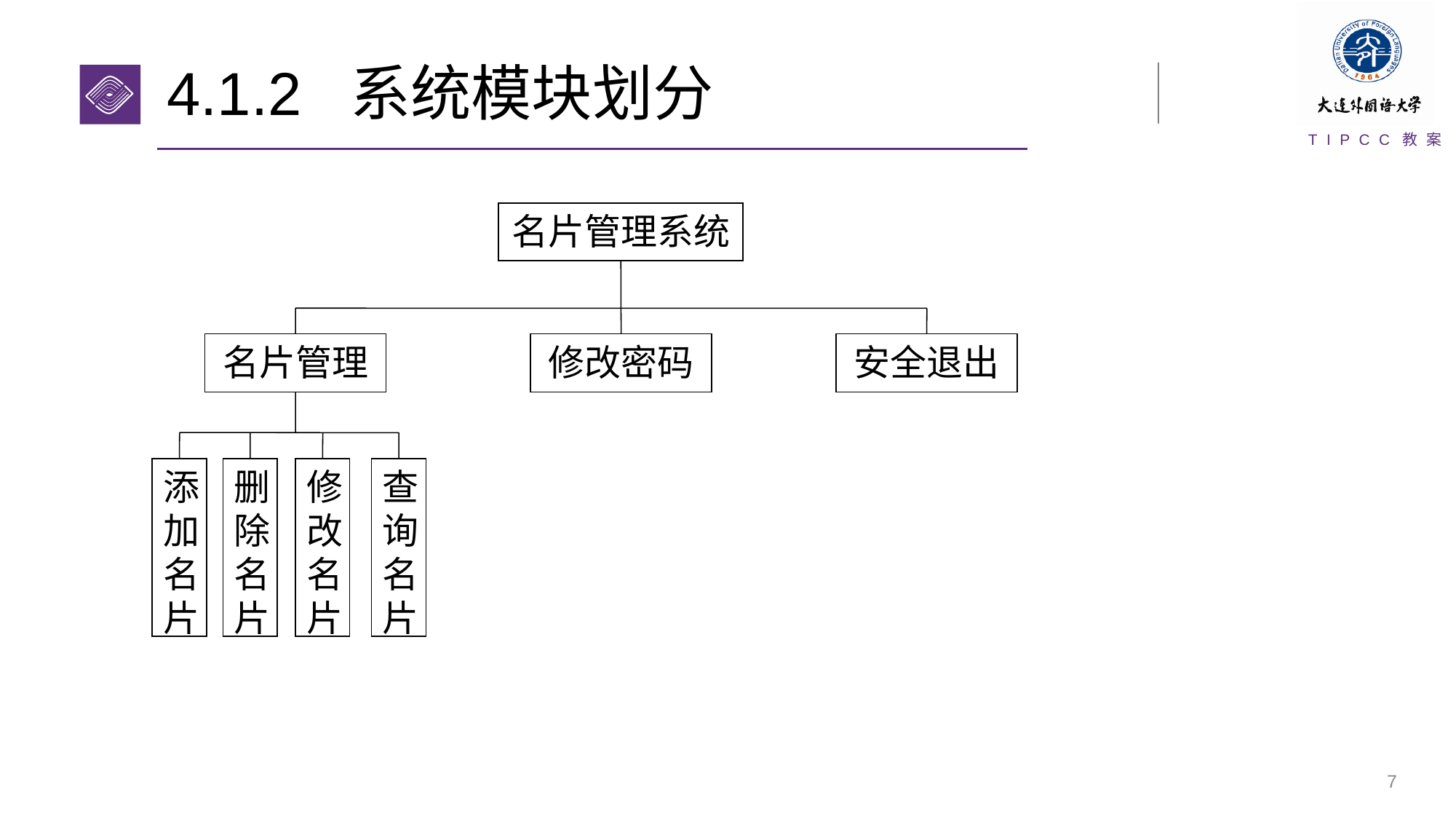

# 4.1.2  系统模块划分

名片管理系统

名片管理
修改密码
安全退出

添加名片
删除名片
修改名片
查询名片
7